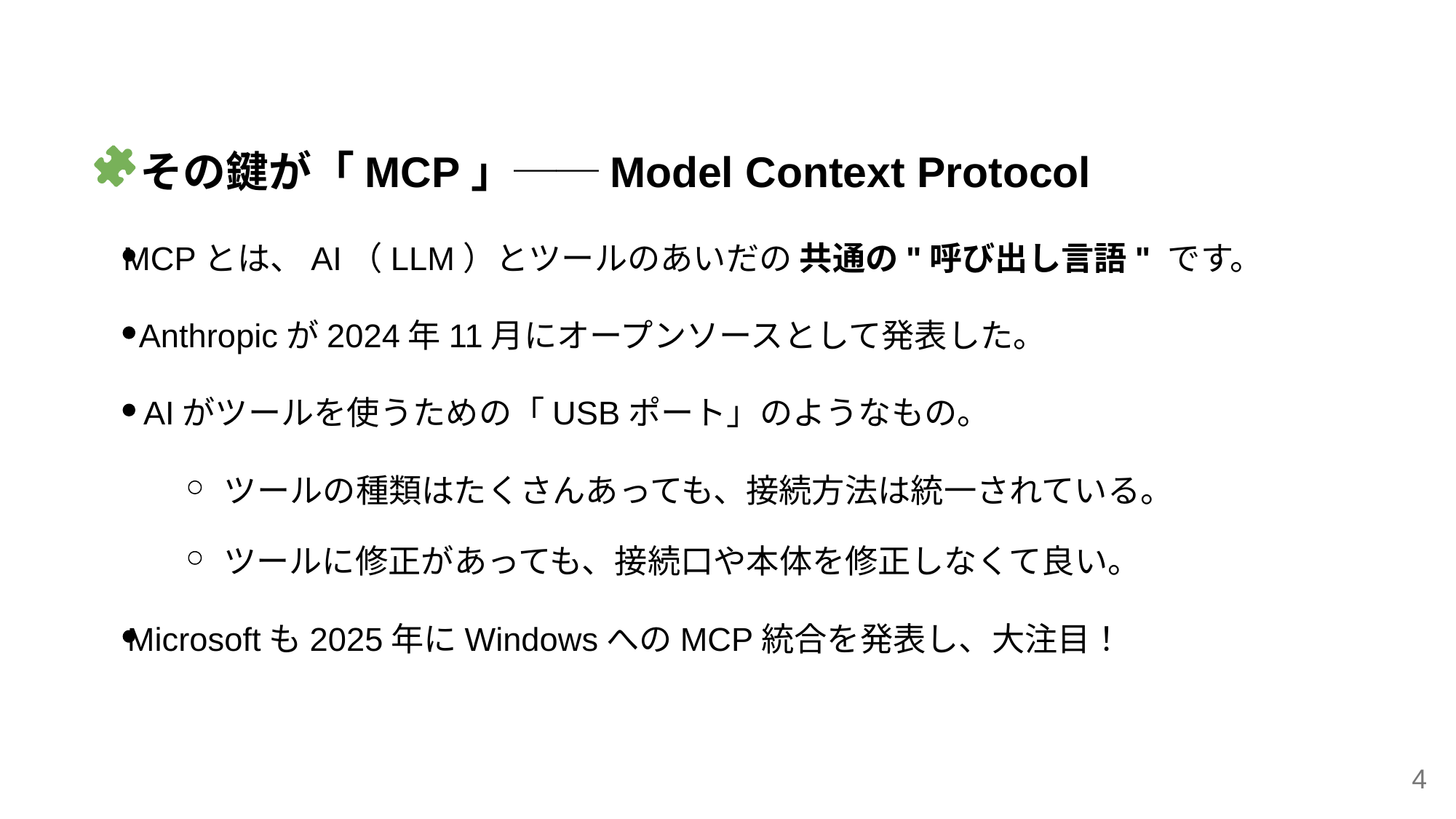

その鍵が「MCP」──Model Context Protocol

MCPとは、AI（LLM）とツールのあいだの 共通の"呼び出し言語" です。

Anthropicが2024年11月にオープンソースとして発表した。

AIがツールを使うための「USBポート」のようなもの。

ツールの種類はたくさんあっても、接続方法は統一されている。

ツールに修正があっても、接続口や本体を修正しなくて良い。

Microsoftも2025年にWindowsへのMCP統合を発表し、大注目！

4